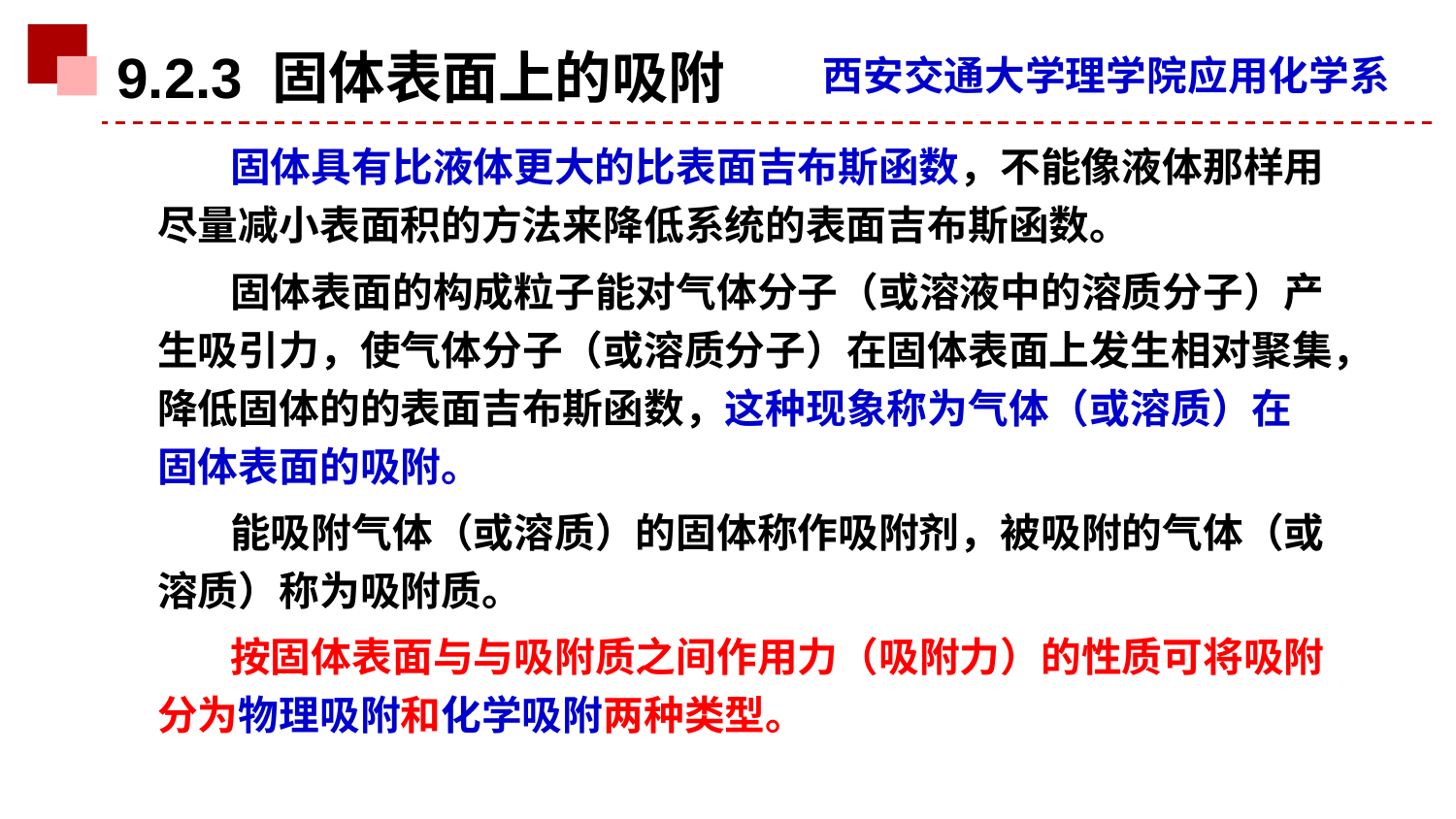

9.2.3 固体表面上的吸附
固体具有比液体更大的比表面吉布斯函数，不能像液体那样用尽量减小表面积的方法来降低系统的表面吉布斯函数。
固体表面的构成粒子能对气体分子（或溶液中的溶质分子）产生吸引力，使气体分子（或溶质分子）在固体表面上发生相对聚集，降低固体的的表面吉布斯函数，这种现象称为气体（或溶质）在固体表面的吸附。
能吸附气体（或溶质）的固体称作吸附剂，被吸附的气体（或溶质）称为吸附质。
按固体表面与与吸附质之间作用力（吸附力）的性质可将吸附分为物理吸附和化学吸附两种类型。